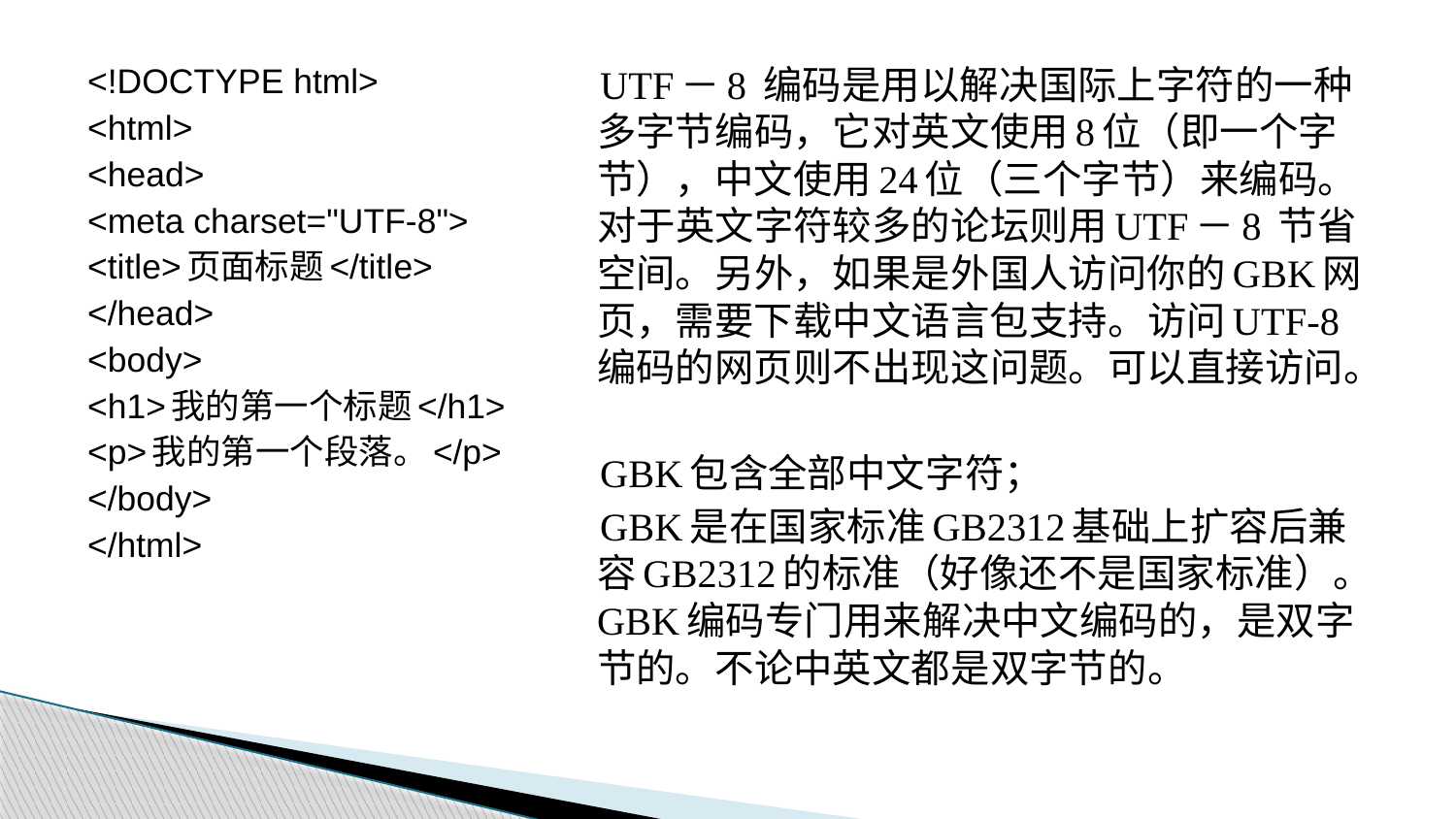

<!DOCTYPE html>
<html>
<head>
<meta charset="UTF-8">
<title>页面标题</title>
</head>
<body>
<h1>我的第一个标题</h1>
<p>我的第一个段落。</p>
</body>
</html>

UTF－8 编码是用以解决国际上字符的一种多字节编码，它对英文使用8位（即一个字节），中文使用24位（三个字节）来编码。对于英文字符较多的论坛则用UTF－8 节省空间。另外，如果是外国人访问你的GBK网页，需要下载中文语言包支持。访问UTF-8编码的网页则不出现这问题。可以直接访问。

GBK包含全部中文字符；
GBK是在国家标准GB2312基础上扩容后兼容GB2312的标准（好像还不是国家标准）。GBK编码专门用来解决中文编码的，是双字节的。不论中英文都是双字节的。